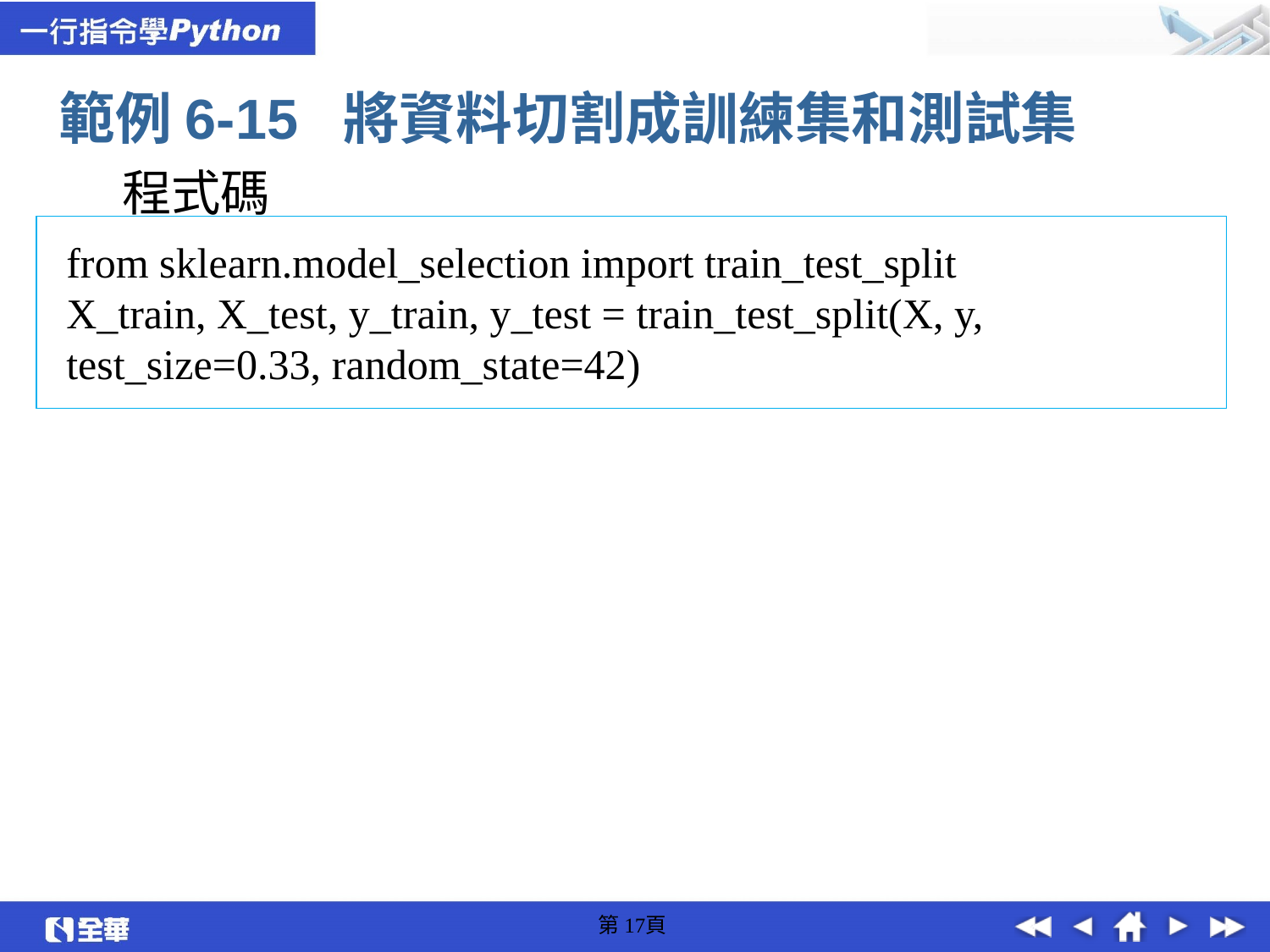

範例6-15  將資料切割成訓練集和測試集
程式碼
from sklearn.model_selection import train_test_split
X_train, X_test, y_train, y_test = train_test_split(X, y, test_size=0.33, random_state=42)